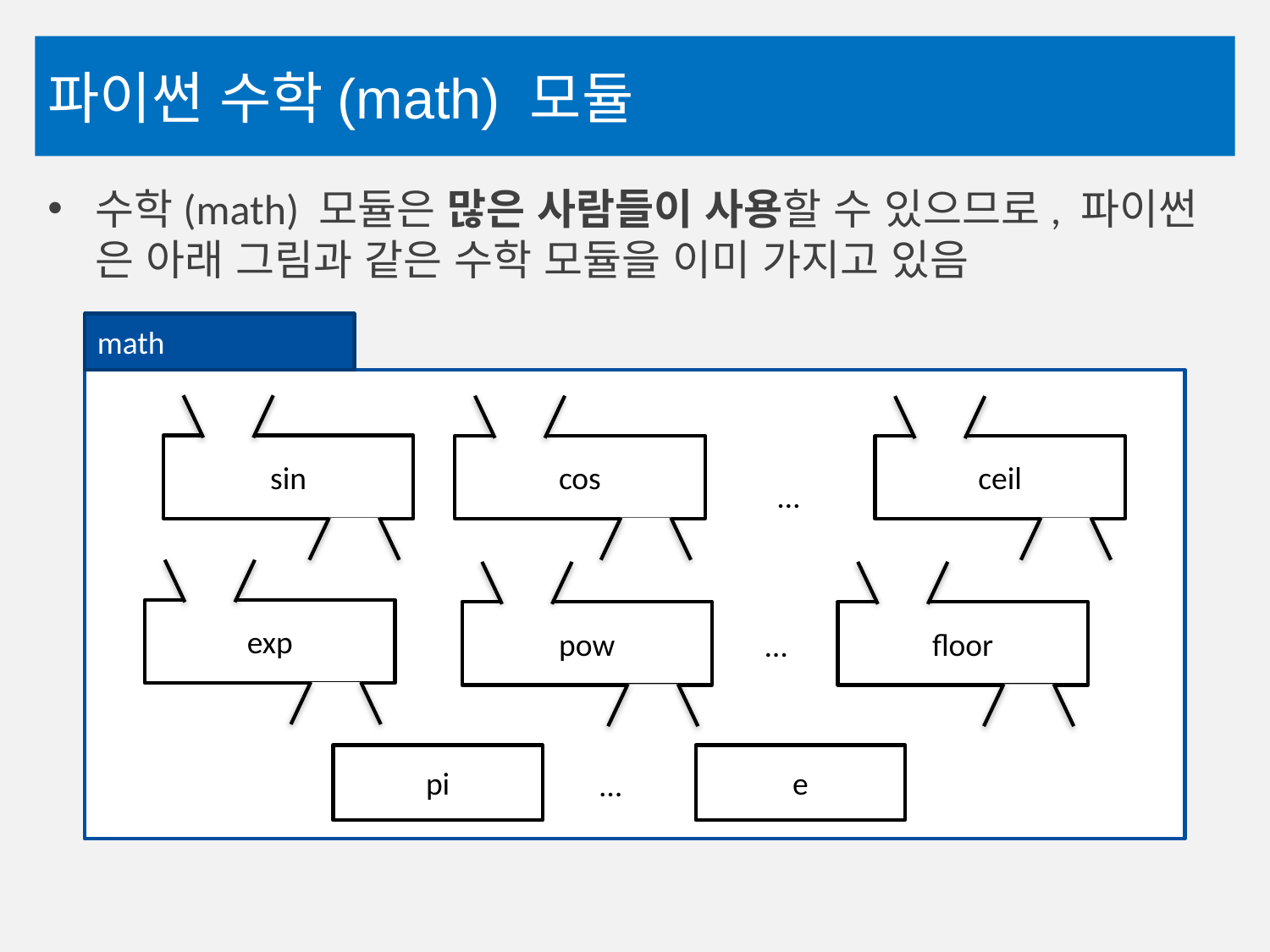

# 파이썬 수학(math) 모듈
수학(math) 모듈은 많은 사람들이 사용할 수 있으므로, 파이썬 은 아래 그림과 같은 수학 모듈을 이미 가지고 있음
math

sin

cos

ceil

…

exp

pow

floor

…
pi
e
…